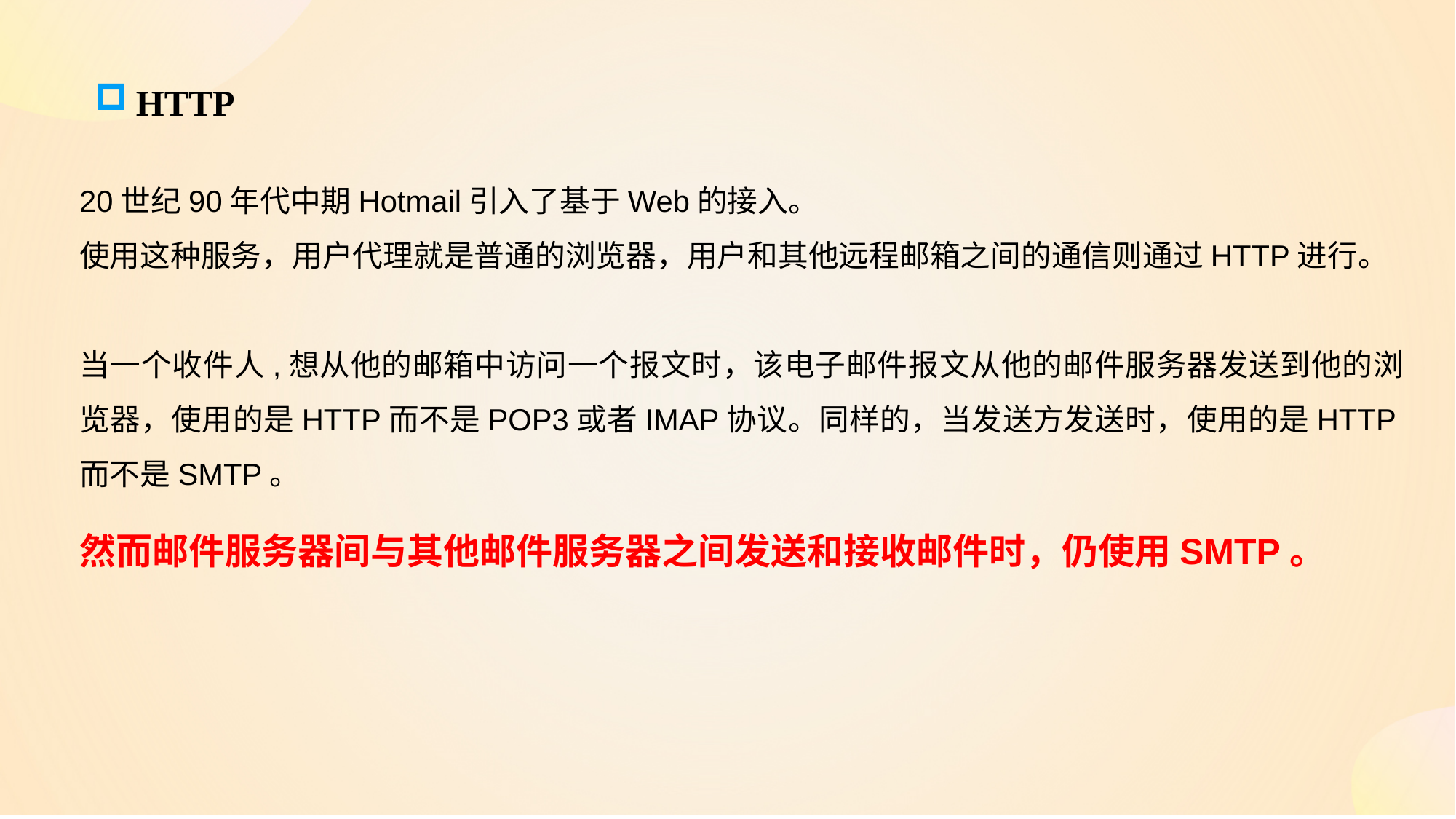

HTTP
20世纪90年代中期Hotmail引入了基于Web的接入。
使用这种服务，用户代理就是普通的浏览器，用户和其他远程邮箱之间的通信则通过HTTP进行。

当一个收件人,想从他的邮箱中访问一个报文时，该电子邮件报文从他的邮件服务器发送到他的浏览器，使用的是HTTP而不是POP3或者IMAP协议。同样的，当发送方发送时，使用的是HTTP而不是SMTP。

然而邮件服务器间与其他邮件服务器之间发送和接收邮件时，仍使用SMTP。